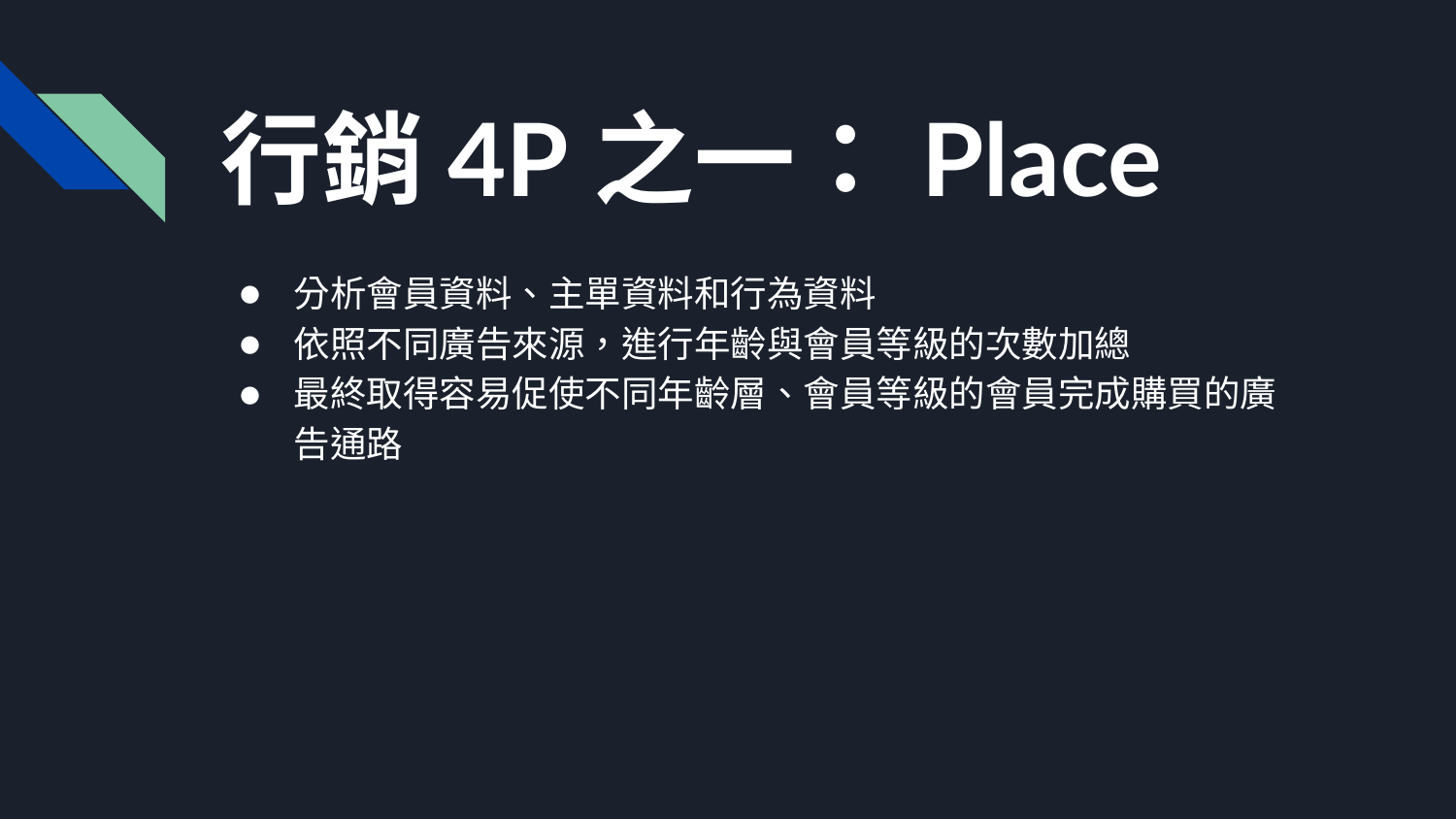

# 行銷4P之一：Place
分析會員資料、主單資料和行為資料
依照不同廣告來源，進行年齡與會員等級的次數加總
最終取得容易促使不同年齡層、會員等級的會員完成購買的廣告通路